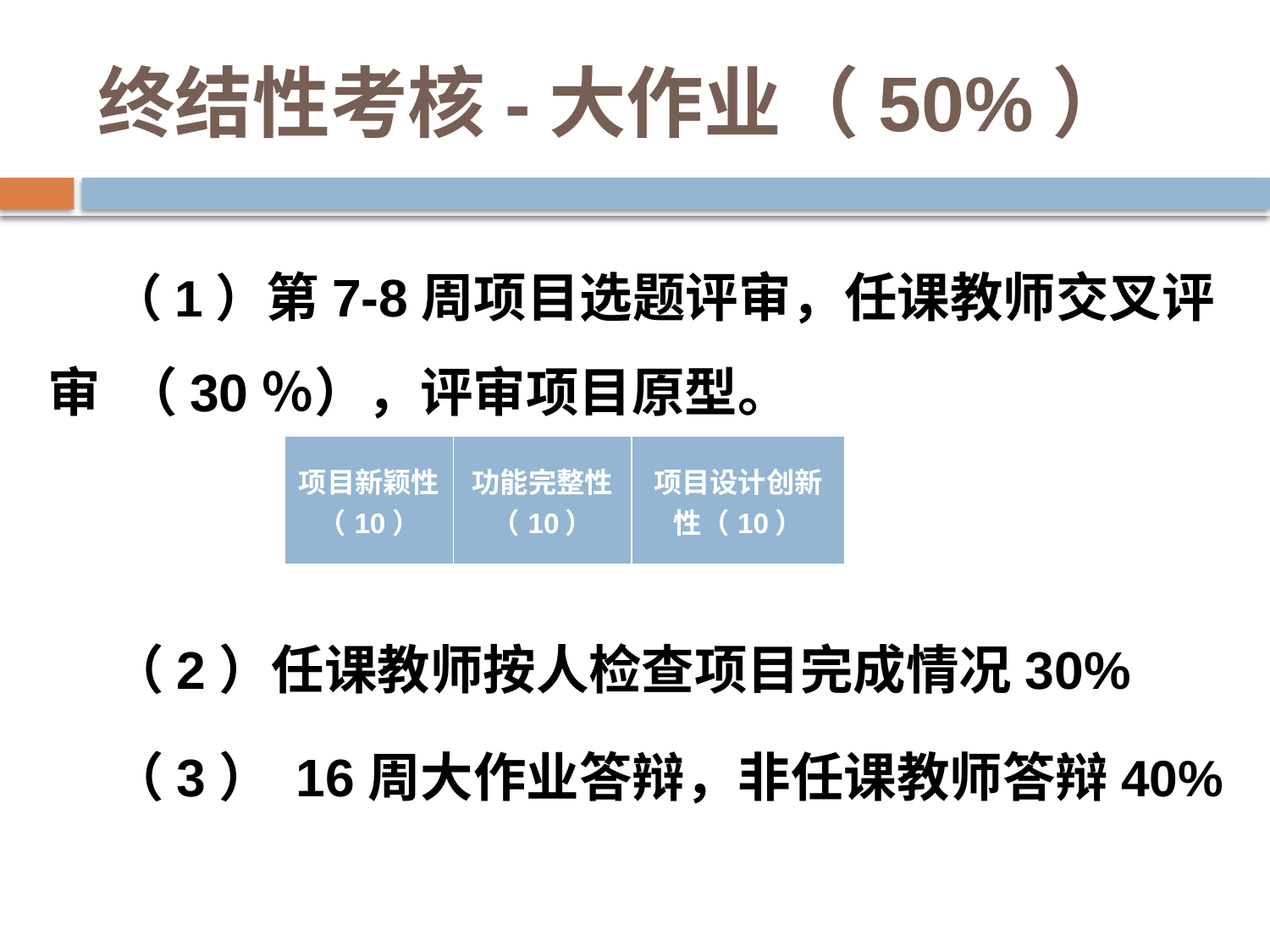

# 终结性考核-大作业（50%）
（1）第7-8周项目选题评审，任课教师交叉评  审  （30％），评审项目原型。

（2）任课教师按人检查项目完成情况30%
（3） 16周大作业答辩，非任课教师答辩40%

| 项目新颖性（10） | 功能完整性（10） | 项目设计创新性（10） |
| --- | --- | --- |